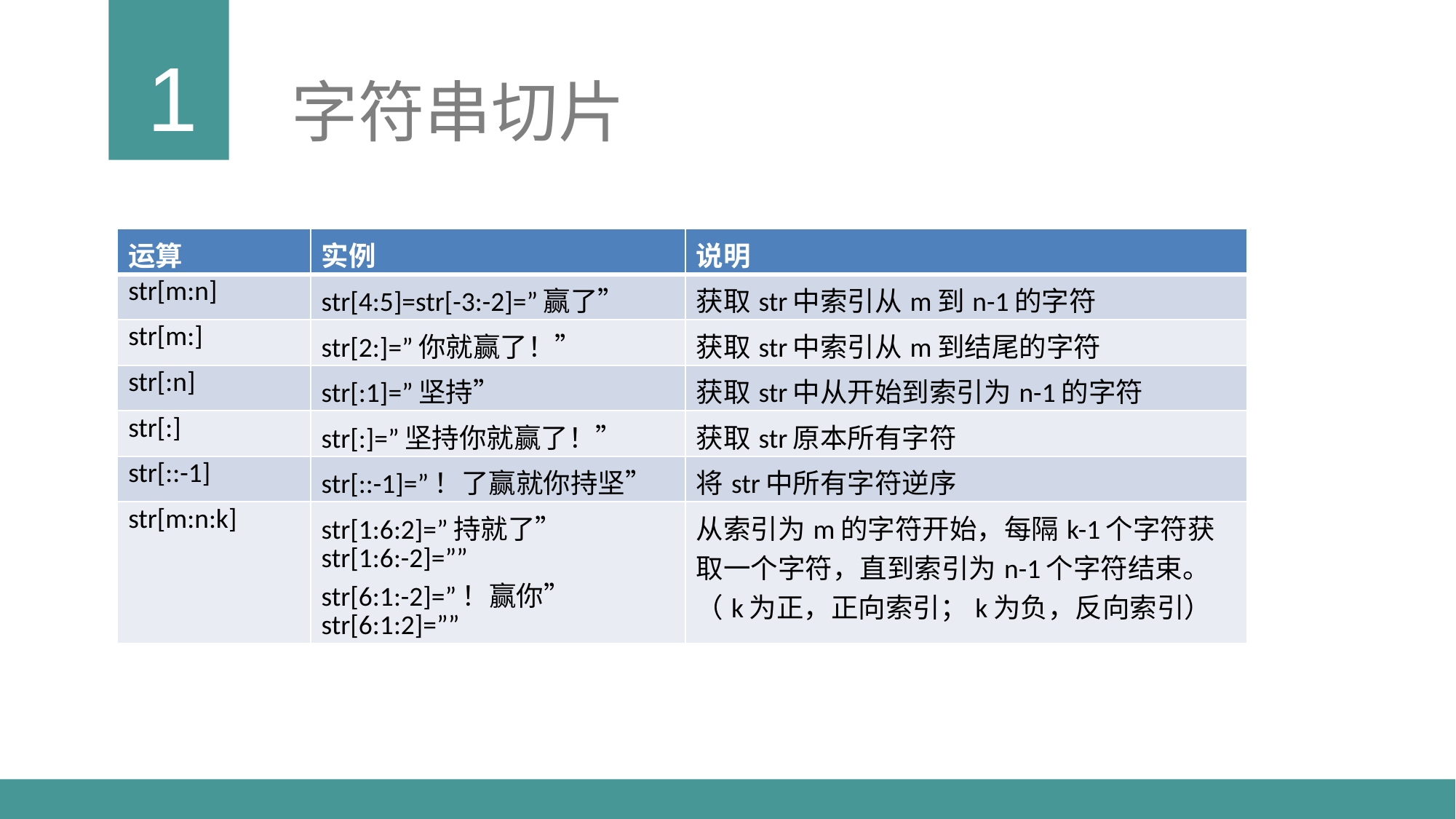

1
字符串切片
| 运算 | 实例 | 说明 |
| --- | --- | --- |
| str[m:n] | str[4:5]=str[-3:-2]=”赢了” | 获取str中索引从m到n-1的字符 |
| str[m:] | str[2:]=”你就赢了！” | 获取str中索引从m到结尾的字符 |
| str[:n] | str[:1]=”坚持” | 获取str中从开始到索引为n-1的字符 |
| str[:] | str[:]=”坚持你就赢了！” | 获取str原本所有字符 |
| str[::-1] | str[::-1]=”！了赢就你持坚” | 将str中所有字符逆序 |
| str[m:n:k] | str[1:6:2]=”持就了” str[1:6:-2]=”” str[6:1:-2]=”！赢你” str[6:1:2]=”” | 从索引为m的字符开始，每隔k-1个字符获取一个字符，直到索引为n-1个字符结束。（k为正，正向索引；k为负，反向索引） |